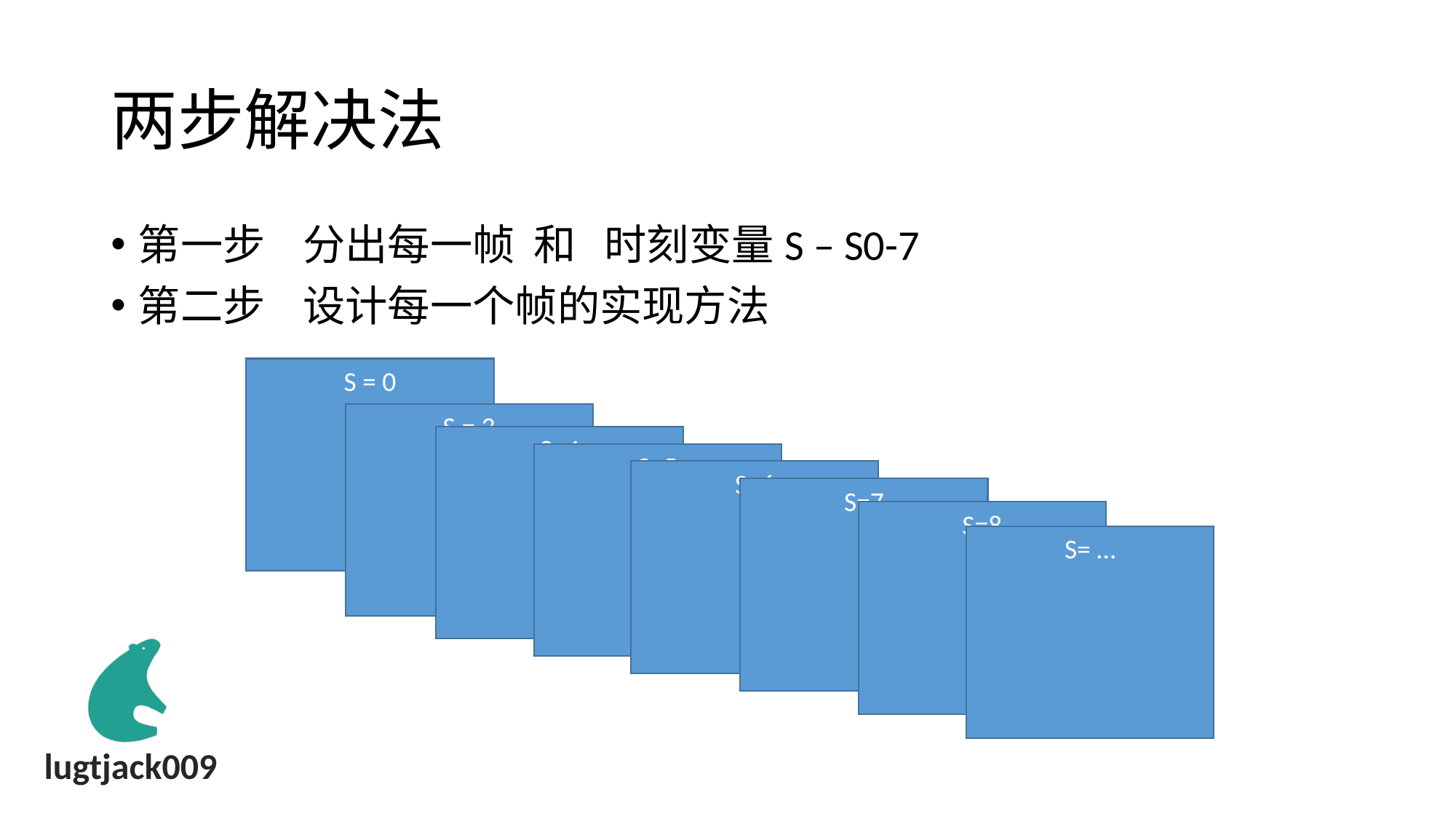

# 两步解决法
第一步    分出每一帧  和   时刻变量S – S0-7
第二步    设计每一个帧的实现方法
S = 0
S = 3
S=4
S=5
S=6
S=7
S=8
S= …